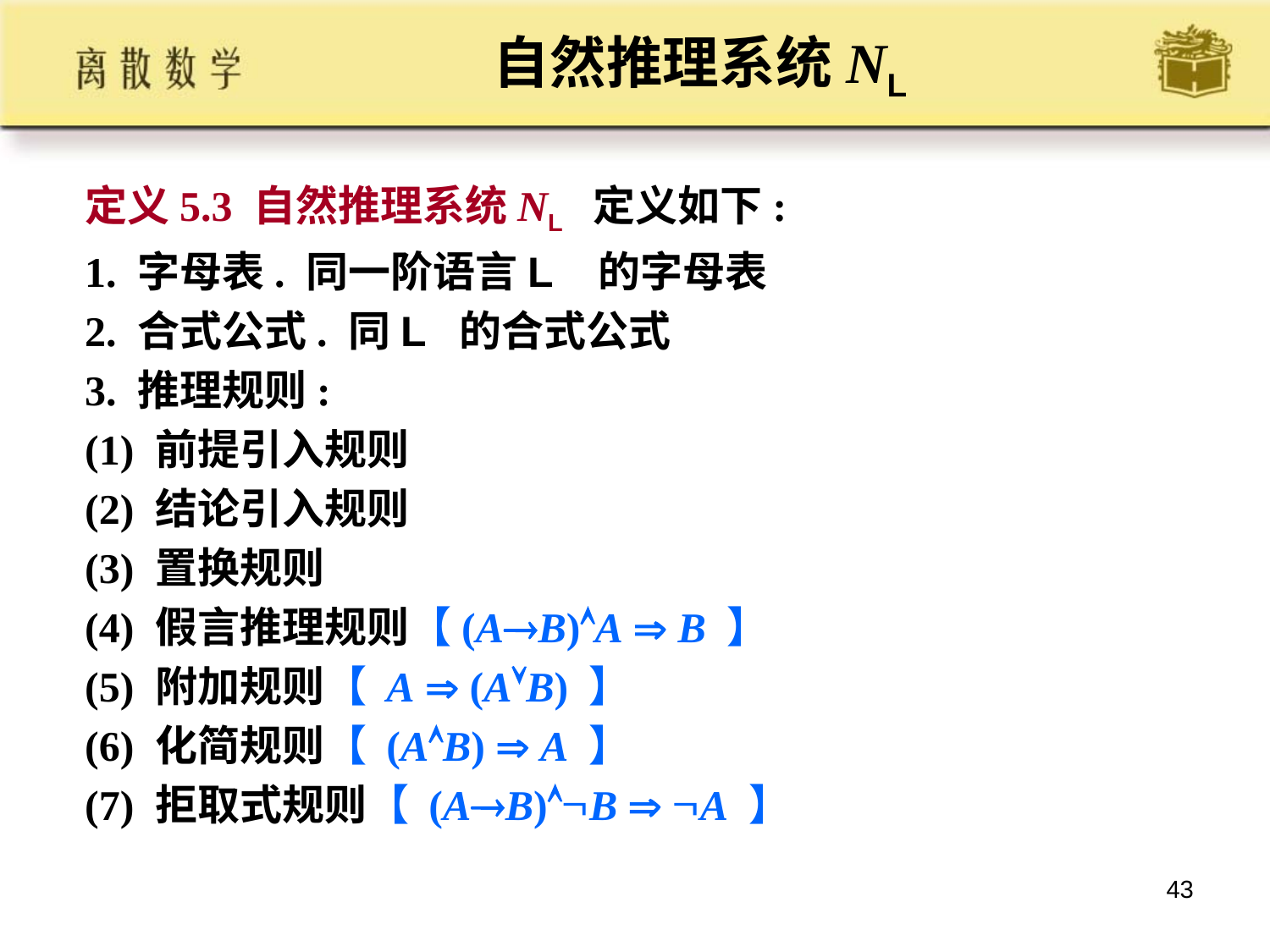

# 自然推理系统NL
定义5.3 自然推理系统NL   定义如下:
1. 字母表. 同一阶语言L   的字母表
2. 合式公式. 同L  的合式公式
3. 推理规则:
(1) 前提引入规则
(2) 结论引入规则
(3) 置换规则
(4) 假言推理规则【(A→B)∧A ⇒ B 】
(5) 附加规则【 A ⇒ (A∨B) 】
(6) 化简规则【 (A∧B) ⇒ A 】
(7) 拒取式规则【 (A→B)∧¬B ⇒ ¬A 】
43